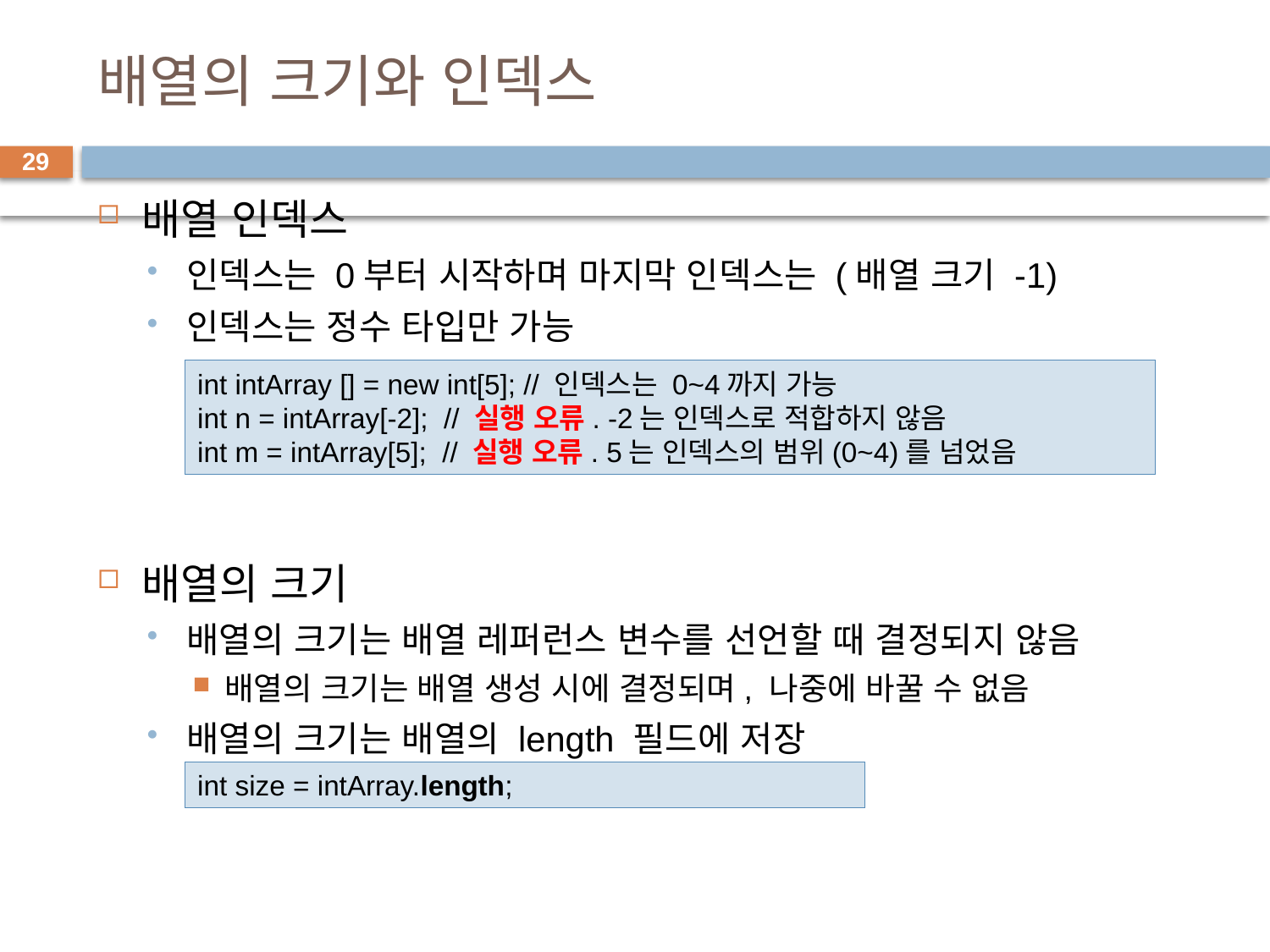

# 배열의 크기와 인덱스
29
배열 인덱스
인덱스는 0부터 시작하며 마지막 인덱스는 (배열 크기 -1)
인덱스는 정수 타입만 가능

배열의 크기
배열의 크기는 배열 레퍼런스 변수를 선언할 때 결정되지 않음
배열의 크기는 배열 생성 시에 결정되며, 나중에 바꿀 수 없음
배열의 크기는 배열의 length 필드에 저장

int intArray [] = new int[5]; // 인덱스는 0~4까지 가능
int n = intArray[-2];  // 실행 오류. -2는 인덱스로 적합하지 않음
int m = intArray[5];  // 실행 오류. 5는 인덱스의 범위(0~4)를 넘었음
int size = intArray.length;